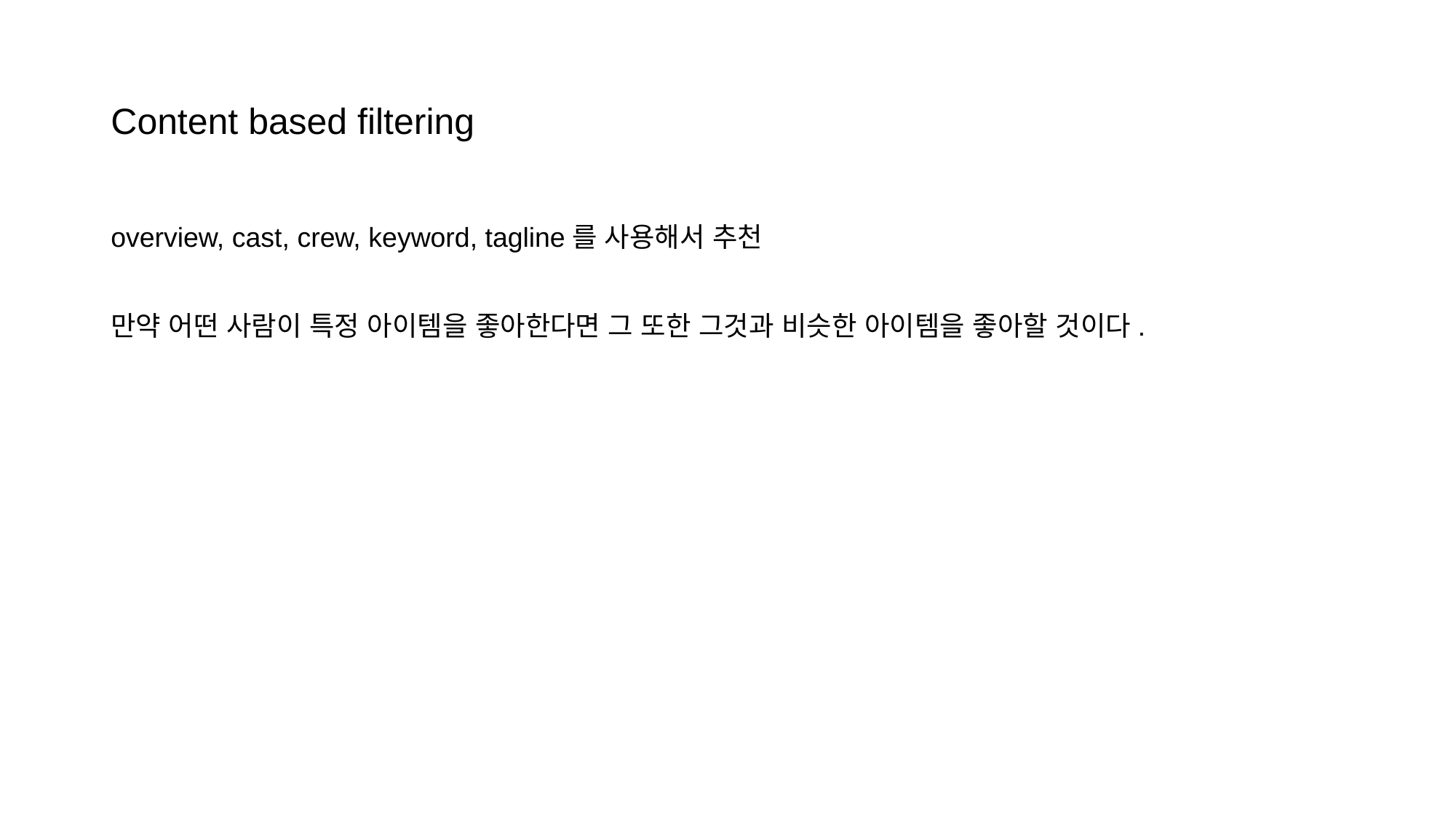

# Content based filtering
overview, cast, crew, keyword, tagline를 사용해서 추천

만약 어떤 사람이 특정 아이템을 좋아한다면 그 또한 그것과 비슷한 아이템을 좋아할 것이다.